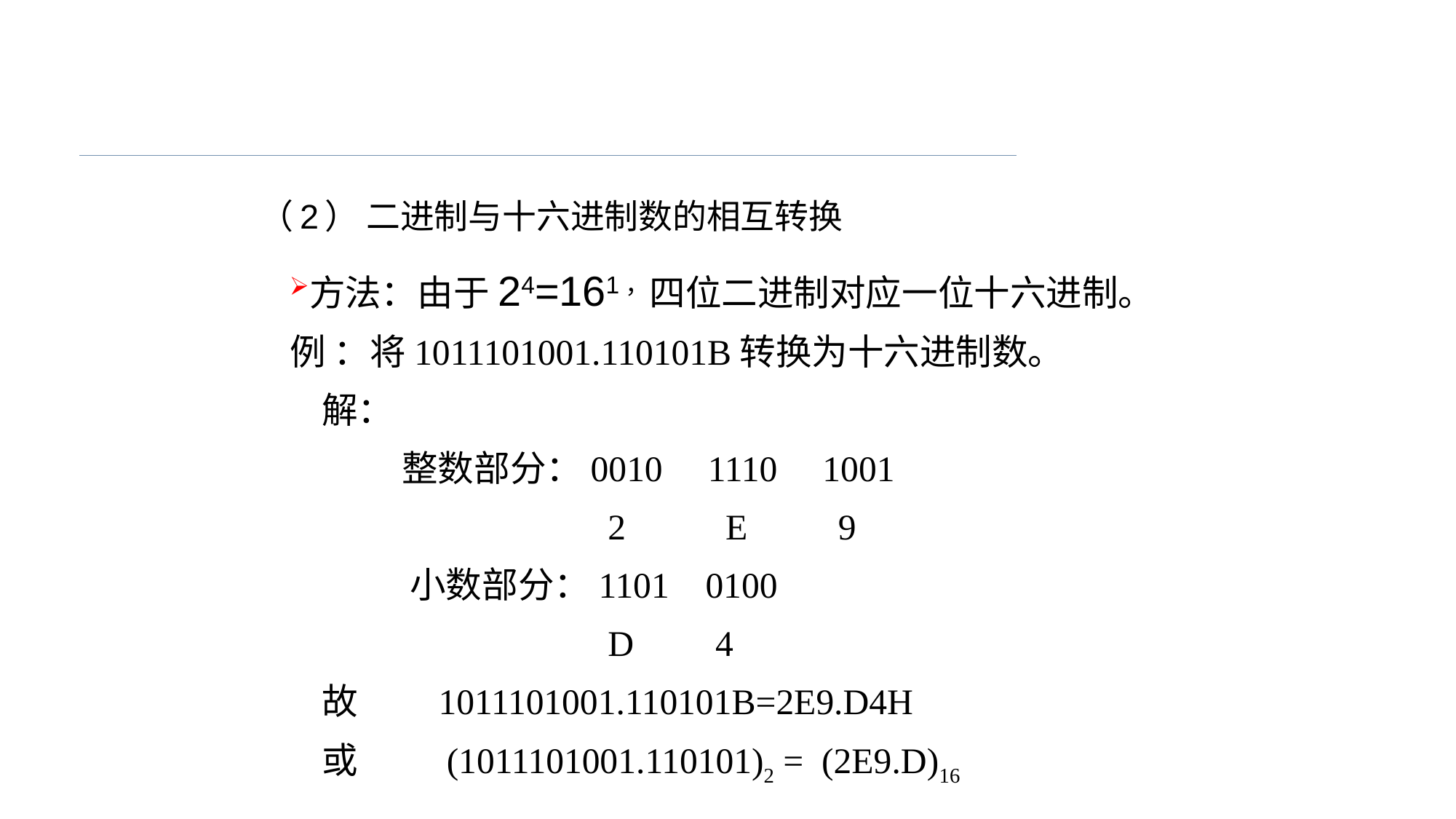

（2） 二进制与十六进制数的相互转换
方法：由于24=161，四位二进制对应一位十六进制。
   例 ：将1011101001.110101B转换为十六进制数。
   解：
             整数部分：0010     1110     1001
                                   2           E          9
              小数部分：1101    0100
                                   D         4
   故         1011101001.110101B=2E9.D4H
   或          (1011101001.110101)2 =  (2E9.D)16